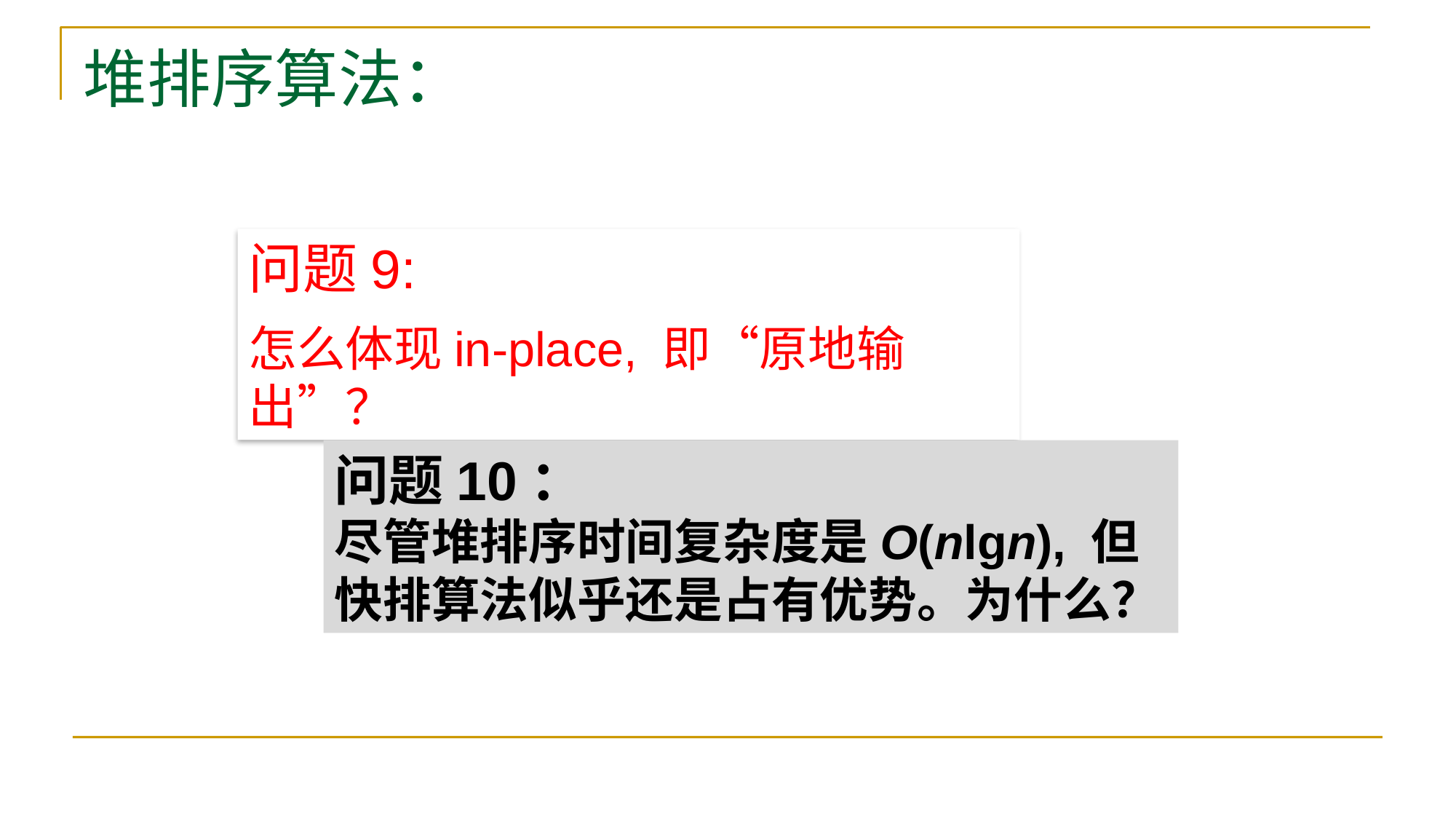

# 堆排序算法：
问题9:
怎么体现in-place, 即“原地输出”？
问题10：
尽管堆排序时间复杂度是O(nlgn), 但快排算法似乎还是占有优势。为什么？